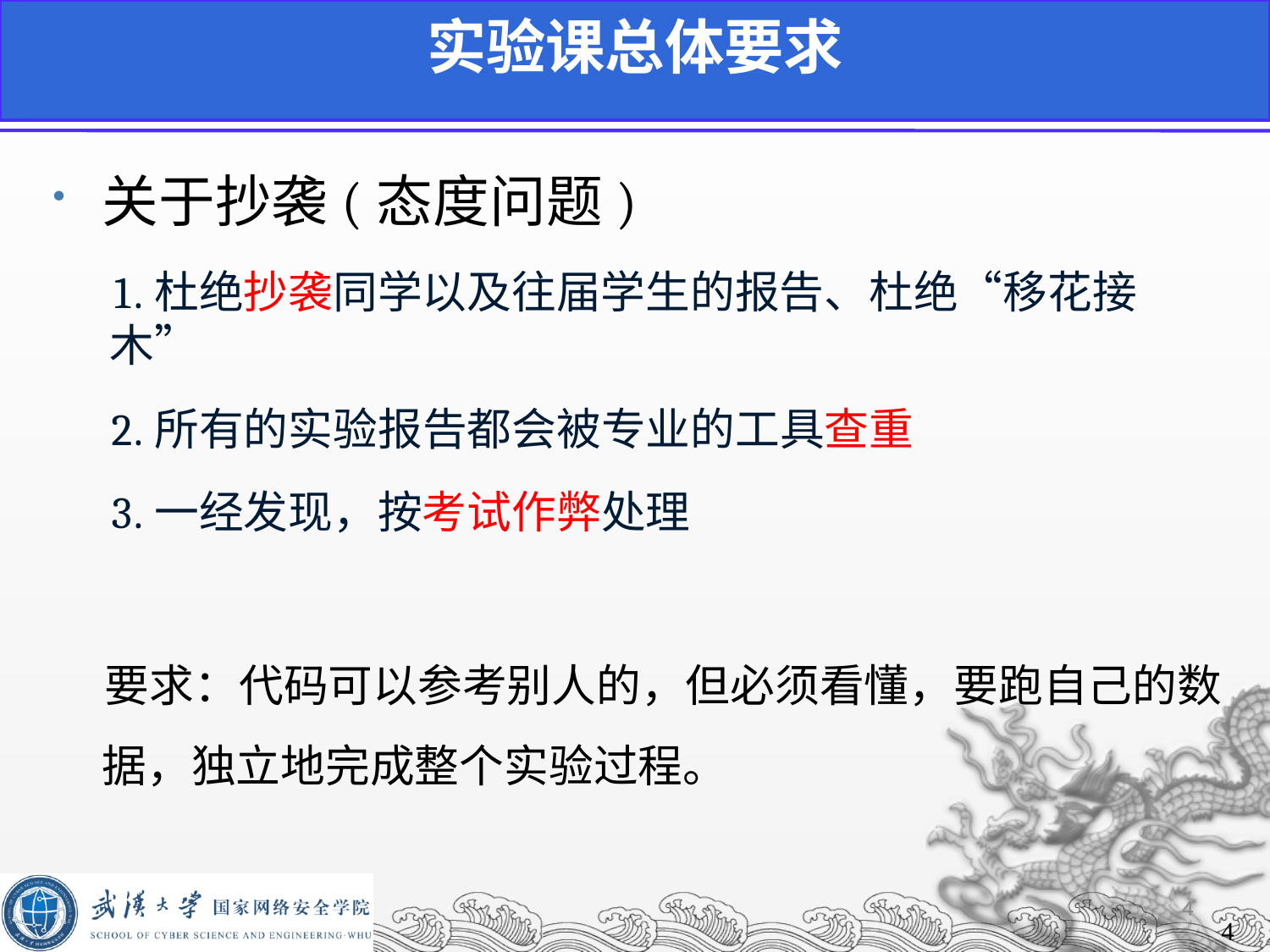

实验课总体要求
关于抄袭(态度问题)
1.杜绝抄袭同学以及往届学生的报告、杜绝“移花接木”
2.所有的实验报告都会被专业的工具查重
3.一经发现，按考试作弊处理

    要求：代码可以参考别人的，但必须看懂，要跑自己的数据，独立地完成整个实验过程。
4